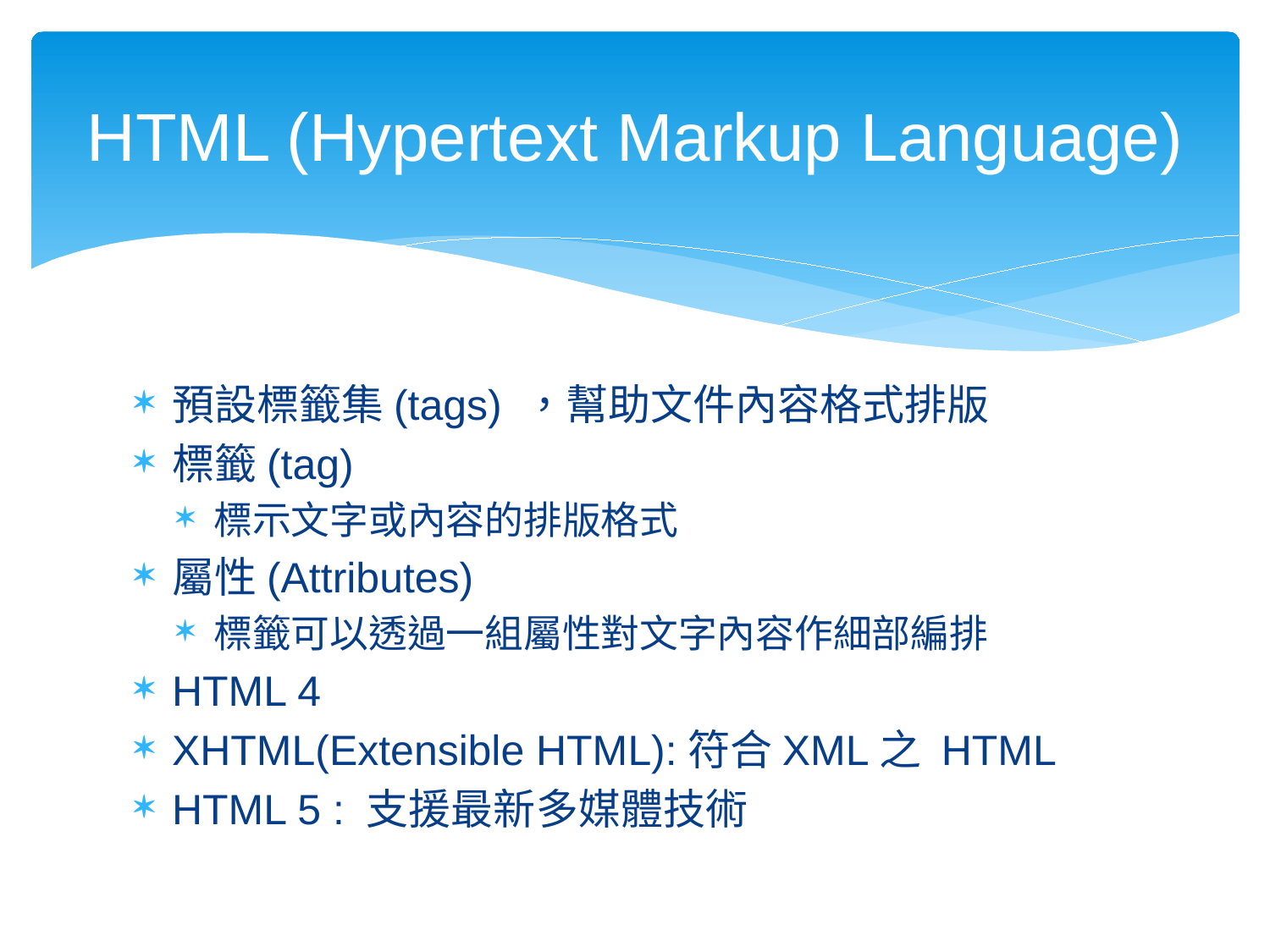

# HTML (Hypertext Markup Language)
預設標籤集(tags) ，幫助文件內容格式排版
標籤(tag)
標示文字或內容的排版格式
屬性(Attributes)
標籤可以透過一組屬性對文字內容作細部編排
HTML 4
XHTML(Extensible HTML):符合XML之 HTML
HTML 5 : 支援最新多媒體技術